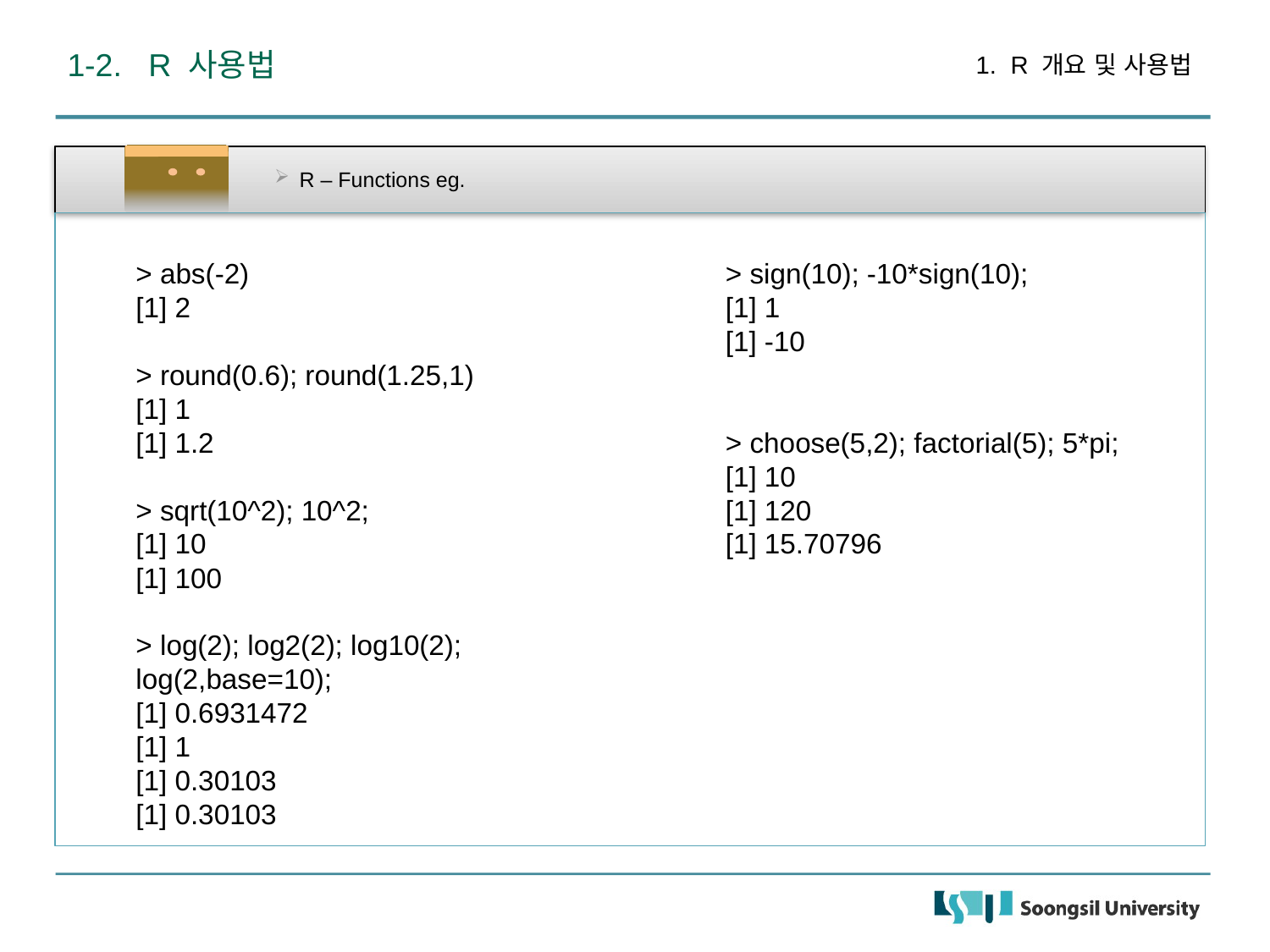

1-2.   R 사용법
1.  R 개요 및 사용법

R – Functions eg.

> abs(-2)
[1] 2

> round(0.6); round(1.25,1)
[1] 1
[1] 1.2

> sqrt(10^2); 10^2;
[1] 10
[1] 100

> log(2); log2(2); log10(2); log(2,base=10);
[1] 0.6931472
[1] 1
[1] 0.30103
[1] 0.30103
> sign(10); -10*sign(10);
[1] 1
[1] -10

> choose(5,2); factorial(5); 5*pi;
[1] 10
[1] 120
[1] 15.70796